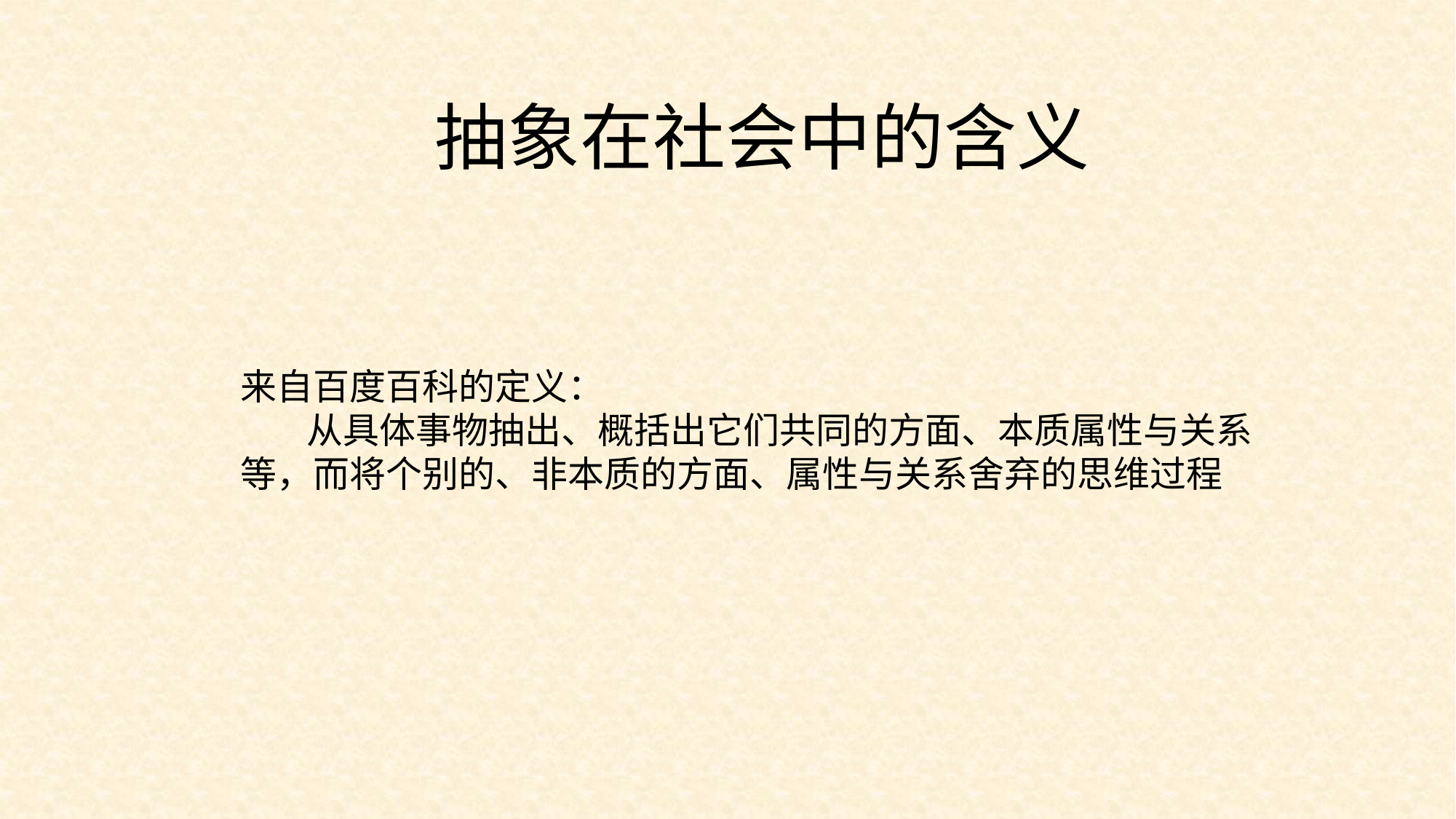

抽象在社会中的含义
来自百度百科的定义：
       从具体事物抽出、概括出它们共同的方面、本质属性与关系等，而将个别的、非本质的方面、属性与关系舍弃的思维过程